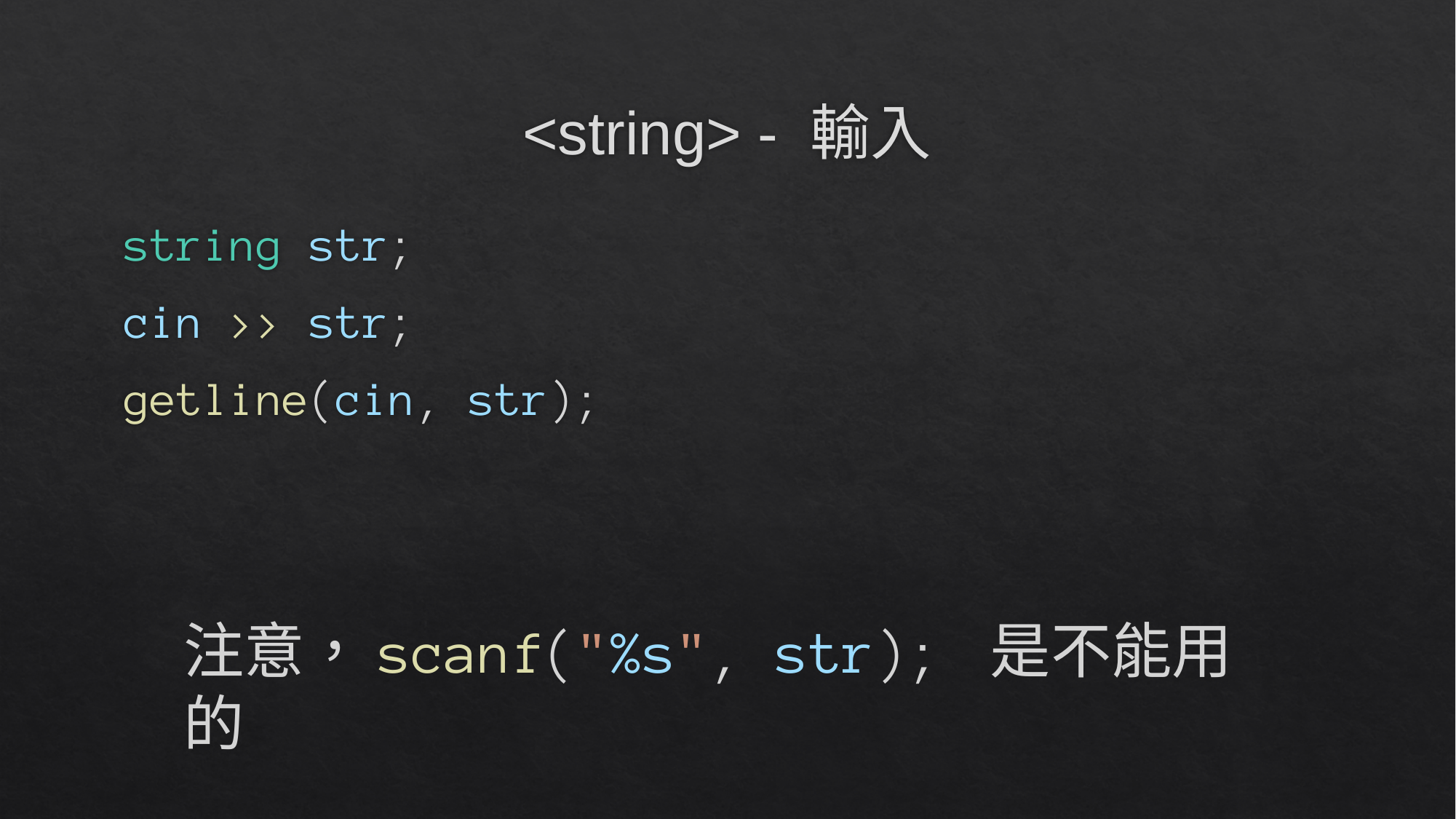

# <string> - 輸入
string str;
cin >> str;
getline(cin, str);

注意，scanf("%s", str); 是不能用的